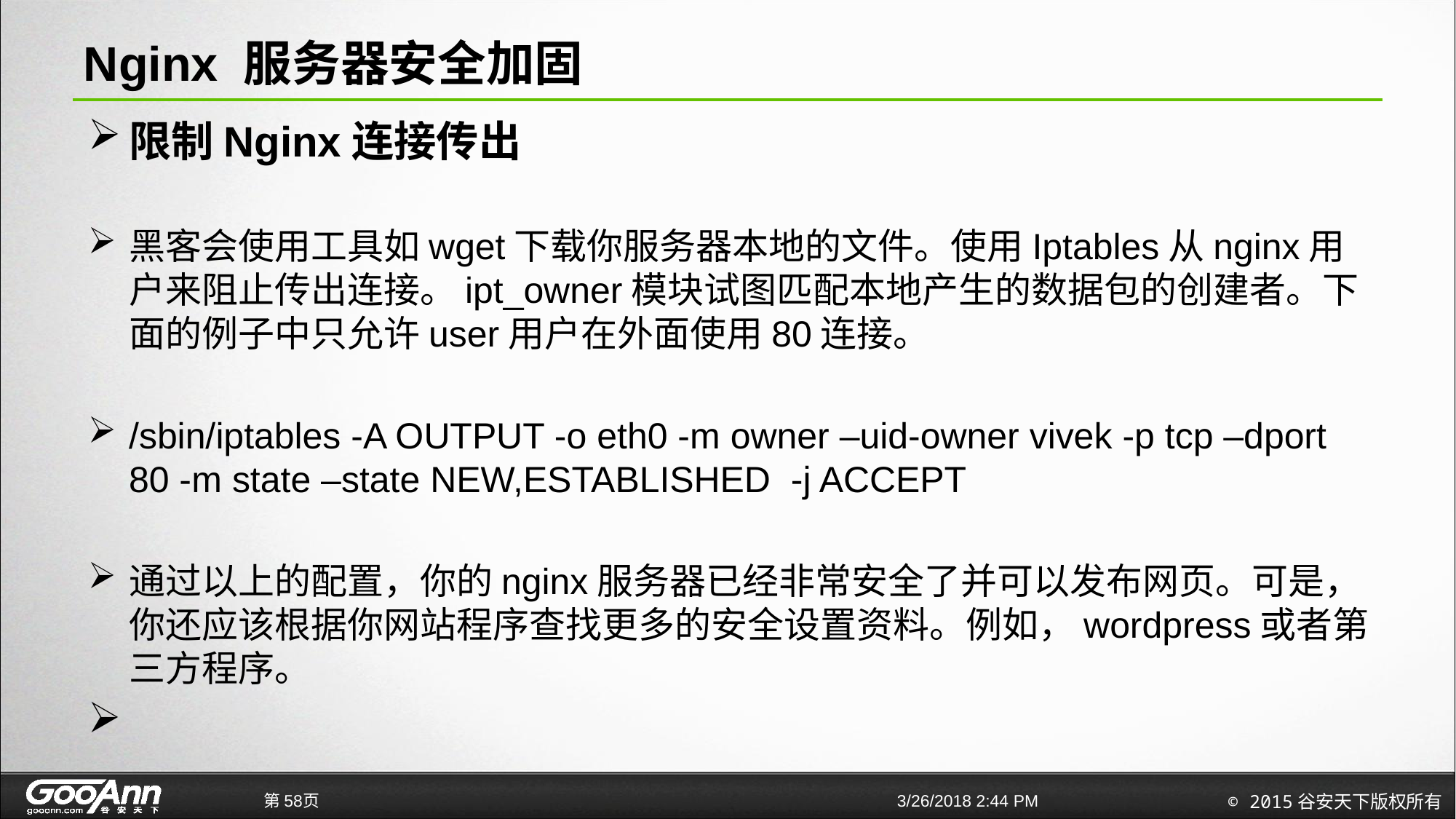

# Nginx 服务器安全加固
限制Nginx连接传出

黑客会使用工具如wget下载你服务器本地的文件。使用Iptables从nginx用户来阻止传出连接。ipt_owner模块试图匹配本地产生的数据包的创建者。下面的例子中只允许user用户在外面使用80连接。

/sbin/iptables -A OUTPUT -o eth0 -m owner –uid-owner vivek -p tcp –dport 80 -m state –state NEW,ESTABLISHED  -j ACCEPT

通过以上的配置，你的nginx服务器已经非常安全了并可以发布网页。可是，你还应该根据你网站程序查找更多的安全设置资料。例如，wordpress或者第三方程序。